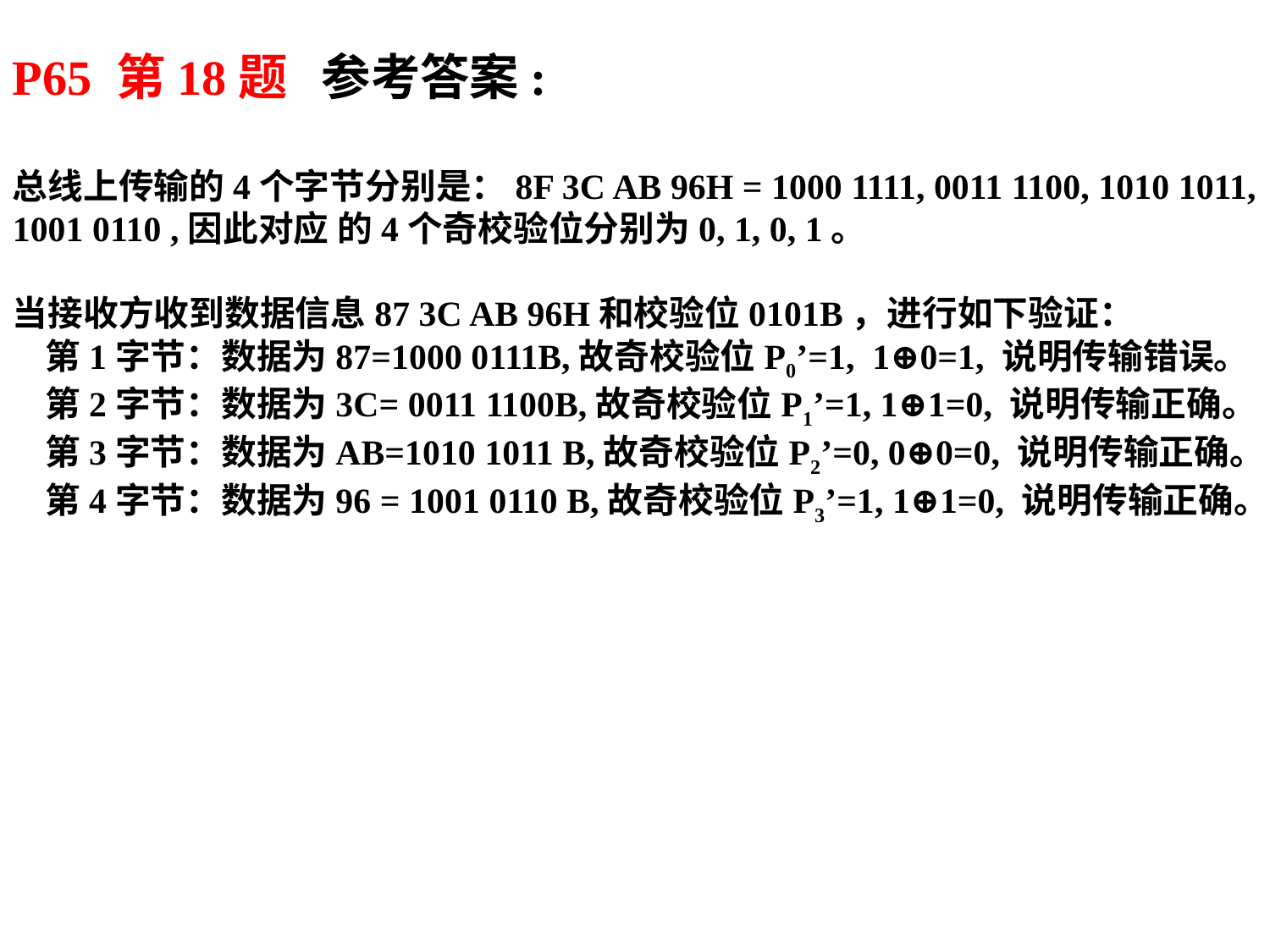

P65 第18题   参考答案:

总线上传输的4个字节分别是：8F 3C AB 96H = 1000 1111, 0011 1100, 1010 1011, 1001 0110 ,因此对应 的4个奇校验位分别为0, 1, 0, 1。

当接收方收到数据信息87 3C AB 96H和校验位0101B，进行如下验证：
   第1字节：数据为87=1000 0111B,故奇校验位P0’=1,  1⊕0=1, 说明传输错误。
   第2字节：数据为3C= 0011 1100B,故奇校验位P1’=1, 1⊕1=0, 说明传输正确。
   第3字节：数据为AB=1010 1011 B,故奇校验位P2’=0, 0⊕0=0, 说明传输正确。
   第4字节：数据为96 = 1001 0110 B,故奇校验位P3’=1, 1⊕1=0, 说明传输正确。